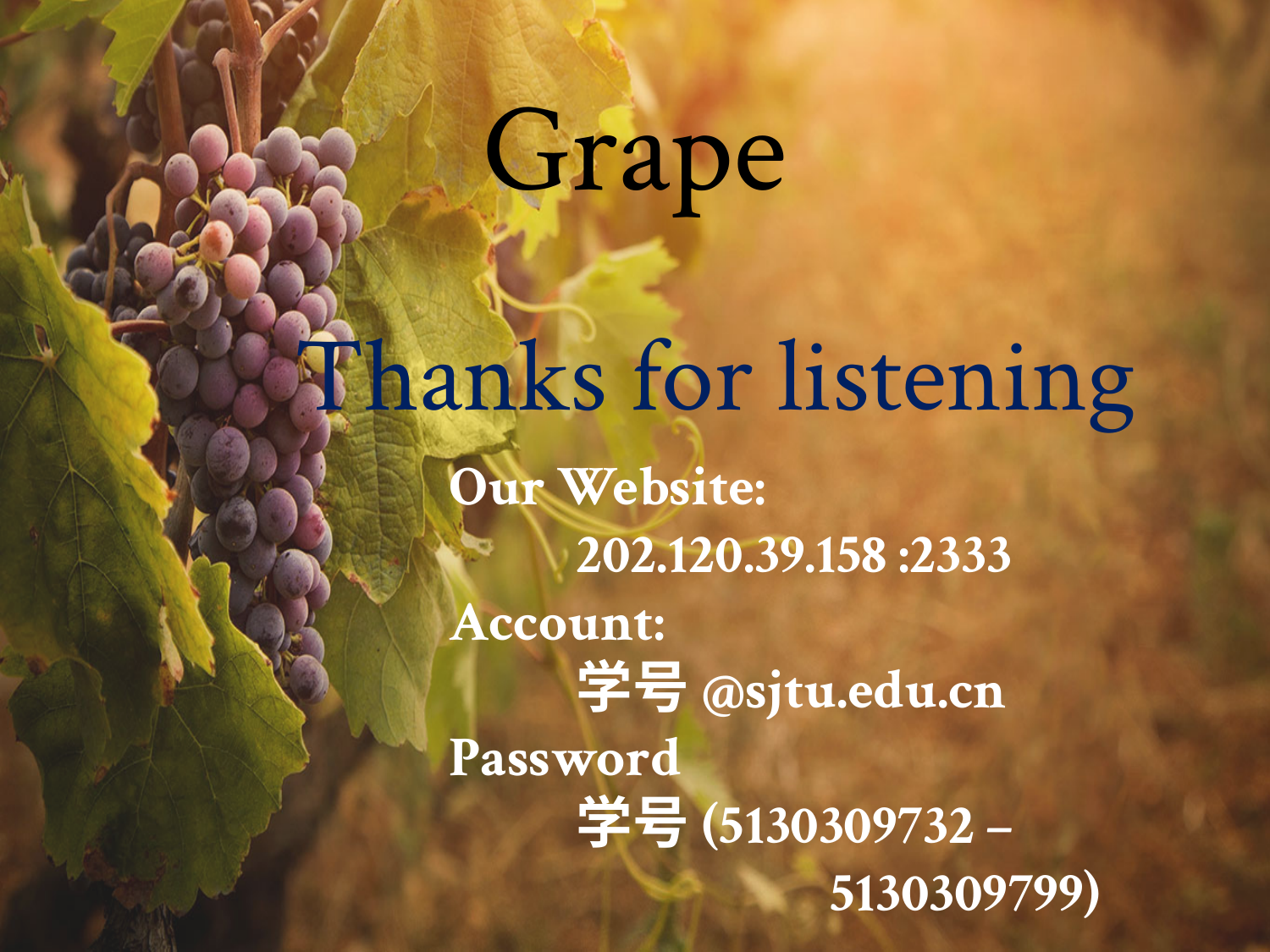

# Grape
Thanks for listening
Our Website:
	202.120.39.158 :2333
Account:
	学号@sjtu.edu.cn
Password
	学号(5130309732 –
			5130309799)